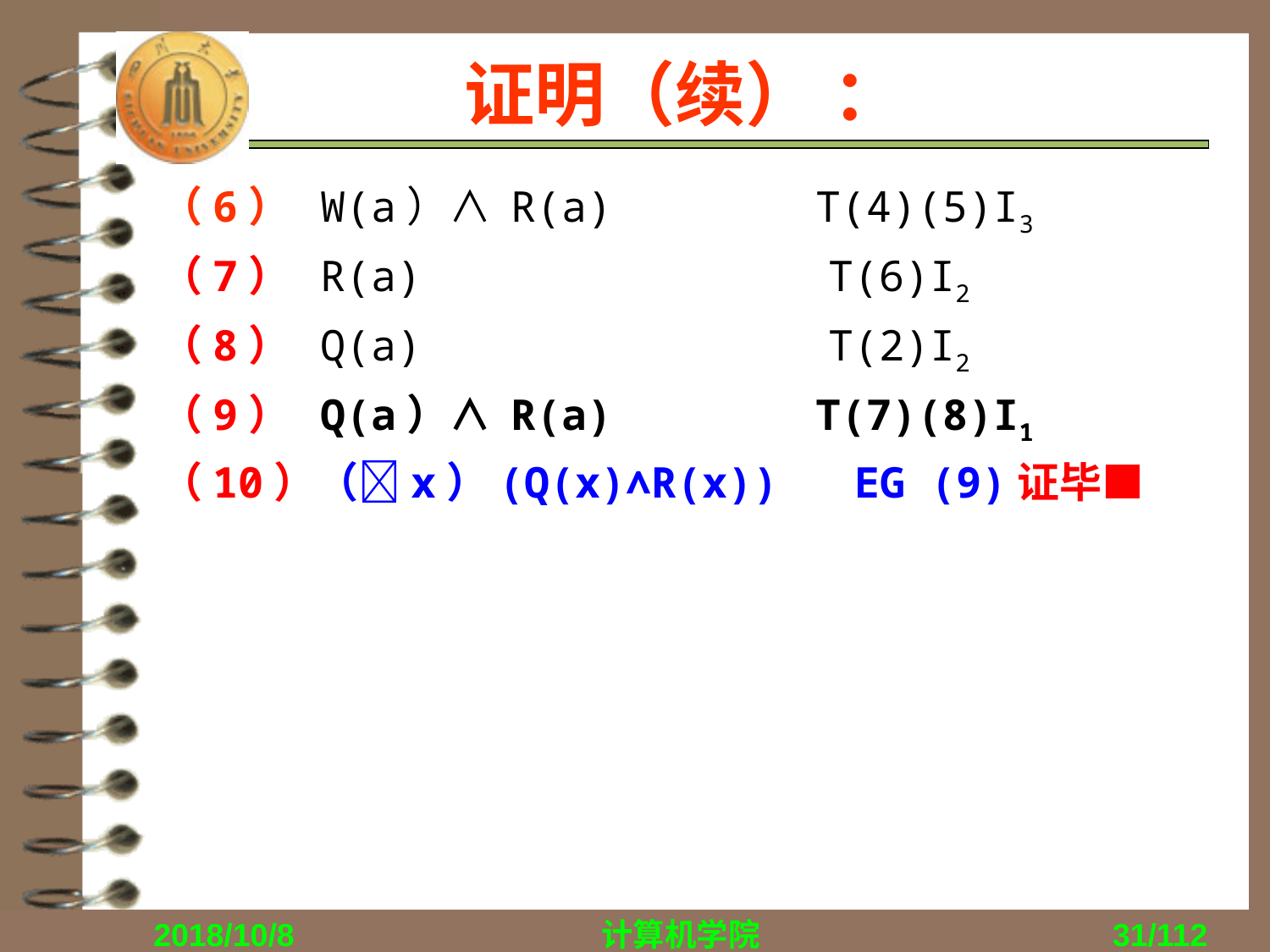

# 证明（续） ：
（6）  W(a）∧ R(a)        T(4)(5)I3
（7）  R(a)                T(6)I2
（8）  Q(a)                T(2)I2
（9）  Q(a）∧ R(a)        T(7)(8)I1
（10）（∃x）(Q(x)∧R(x))   EG (9)证毕■

2018/10/8
计算机学院
31/112